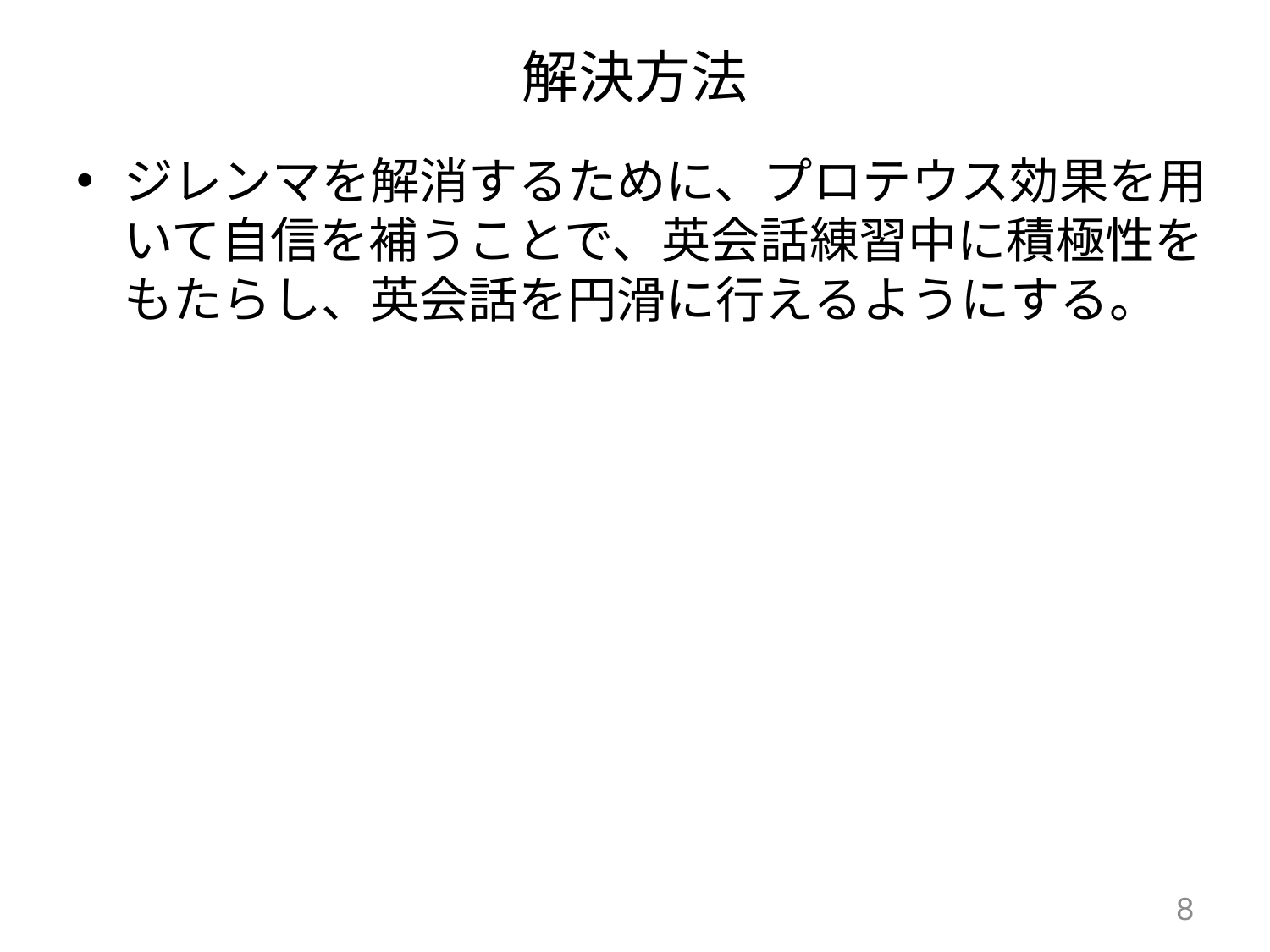

# 解決方法
ジレンマを解消するために、プロテウス効果を用いて自信を補うことで、英会話練習中に積極性をもたらし、英会話を円滑に行えるようにする。

8